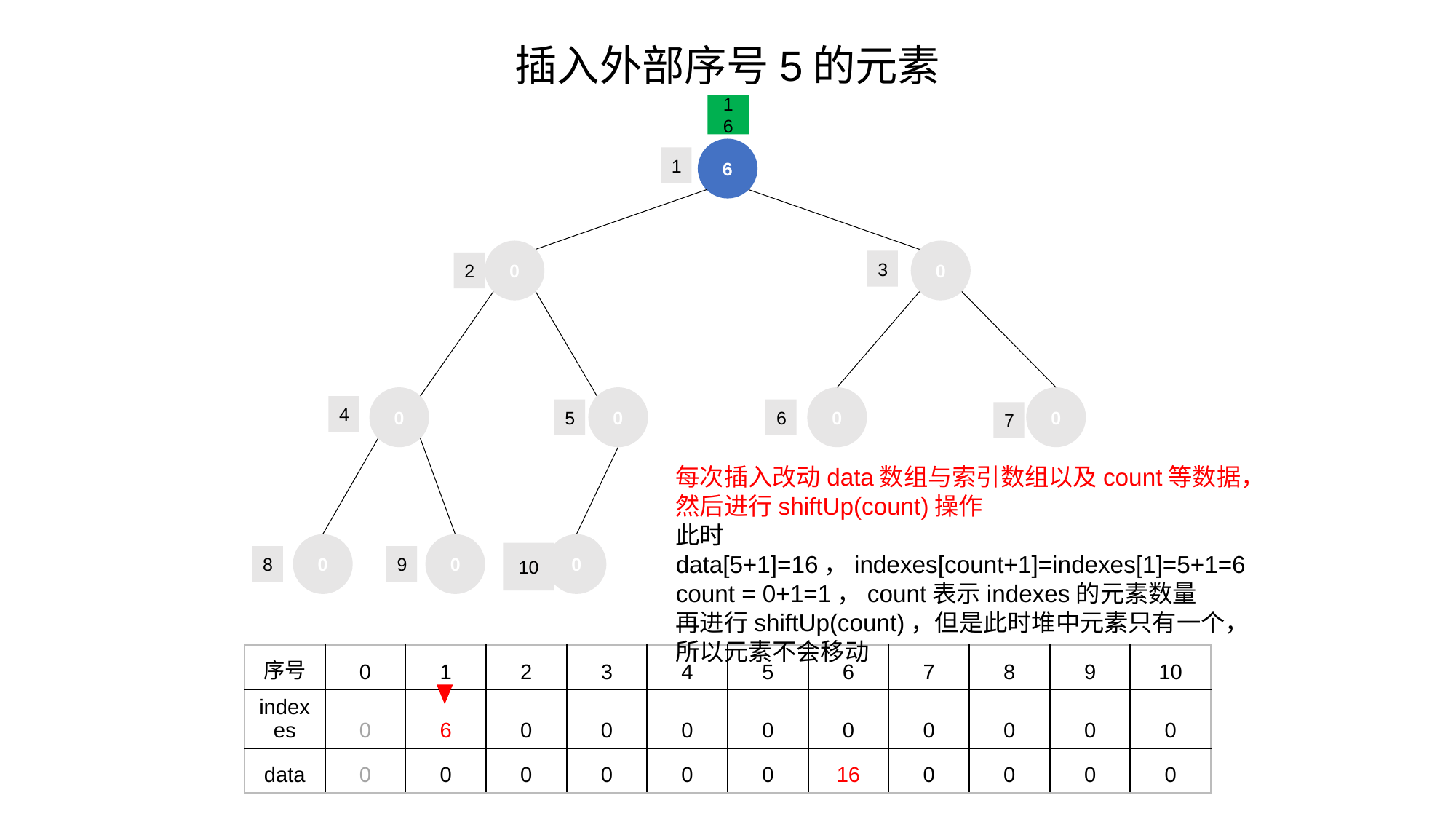

# 插入外部序号5的元素
16
6
1
0
0
3
2
0
0
0
0
4
5
6
7
每次插入改动data数组与索引数组以及count等数据，然后进行shiftUp(count)操作
此时data[5+1]=16，indexes[count+1]=indexes[1]=5+1=6
count = 0+1=1，count表示indexes的元素数量
再进行shiftUp(count)，但是此时堆中元素只有一个，所以元素不会移动
0
0
0
10
8
9
| 序号 | 0 | 1 | 2 | 3 | 4 | 5 | 6 | 7 | 8 | 9 | 10 |
| --- | --- | --- | --- | --- | --- | --- | --- | --- | --- | --- | --- |
| indexes | 0 | 6 | 0 | 0 | 0 | 0 | 0 | 0 | 0 | 0 | 0 |
| data | 0 | 0 | 0 | 0 | 0 | 0 | 16 | 0 | 0 | 0 | 0 |